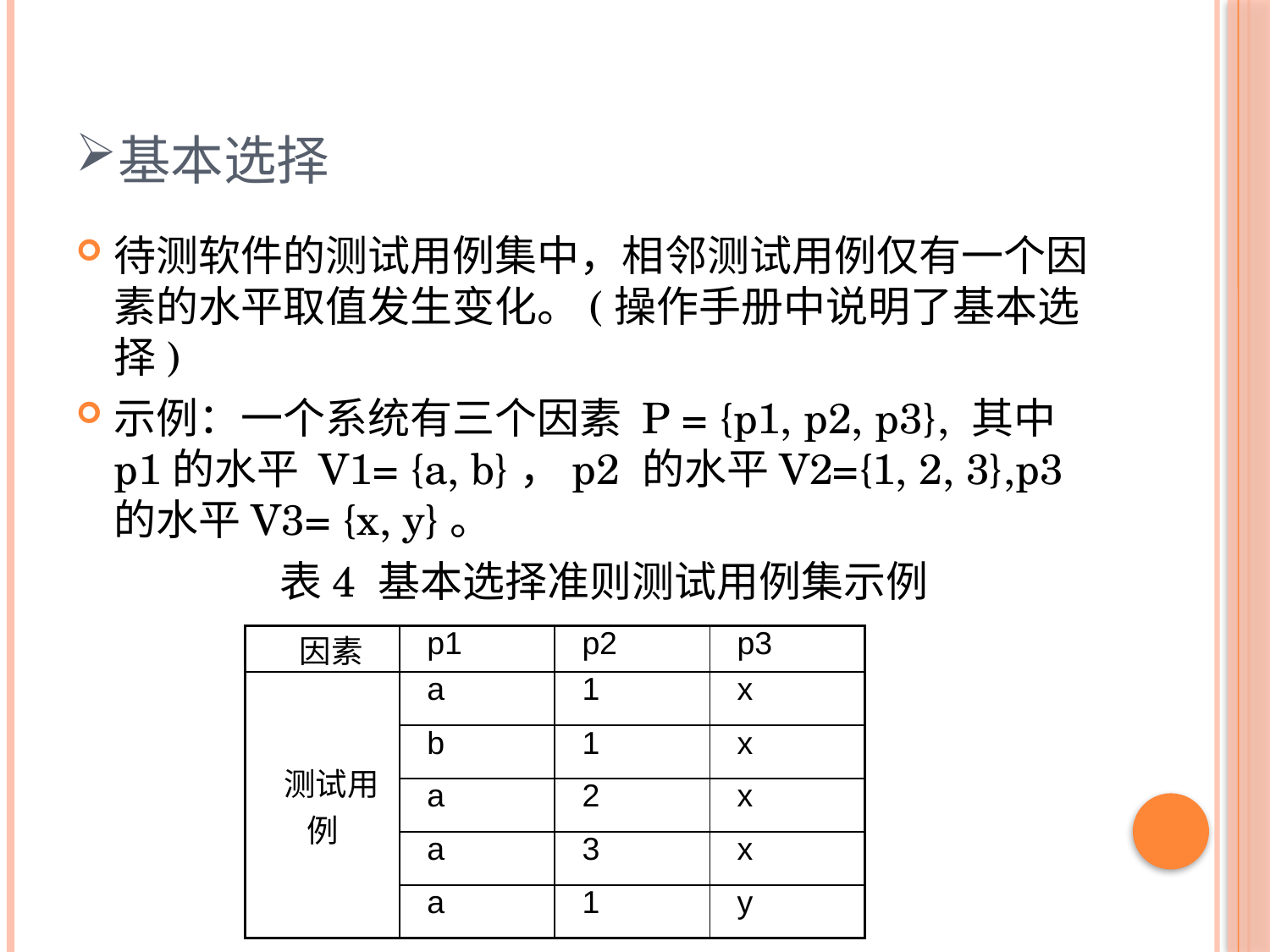

# 基本选择
待测软件的测试用例集中，相邻测试用例仅有一个因素的水平取值发生变化。(操作手册中说明了基本选择)
示例：一个系统有三个因素 P = {p1, p2, p3}, 其中p1的水平 V1= {a, b}，p2 的水平V2={1, 2, 3},p3 的水平V3= {x, y}。
		   表4 基本选择准则测试用例集示例

| 因素 | p1 | p2 | p3 |
| --- | --- | --- | --- |
| 测试用例 | a | 1 | x |
|  | b | 1 | x |
|  | a | 2 | x |
|  | a | 3 | x |
|  | a | 1 | y |